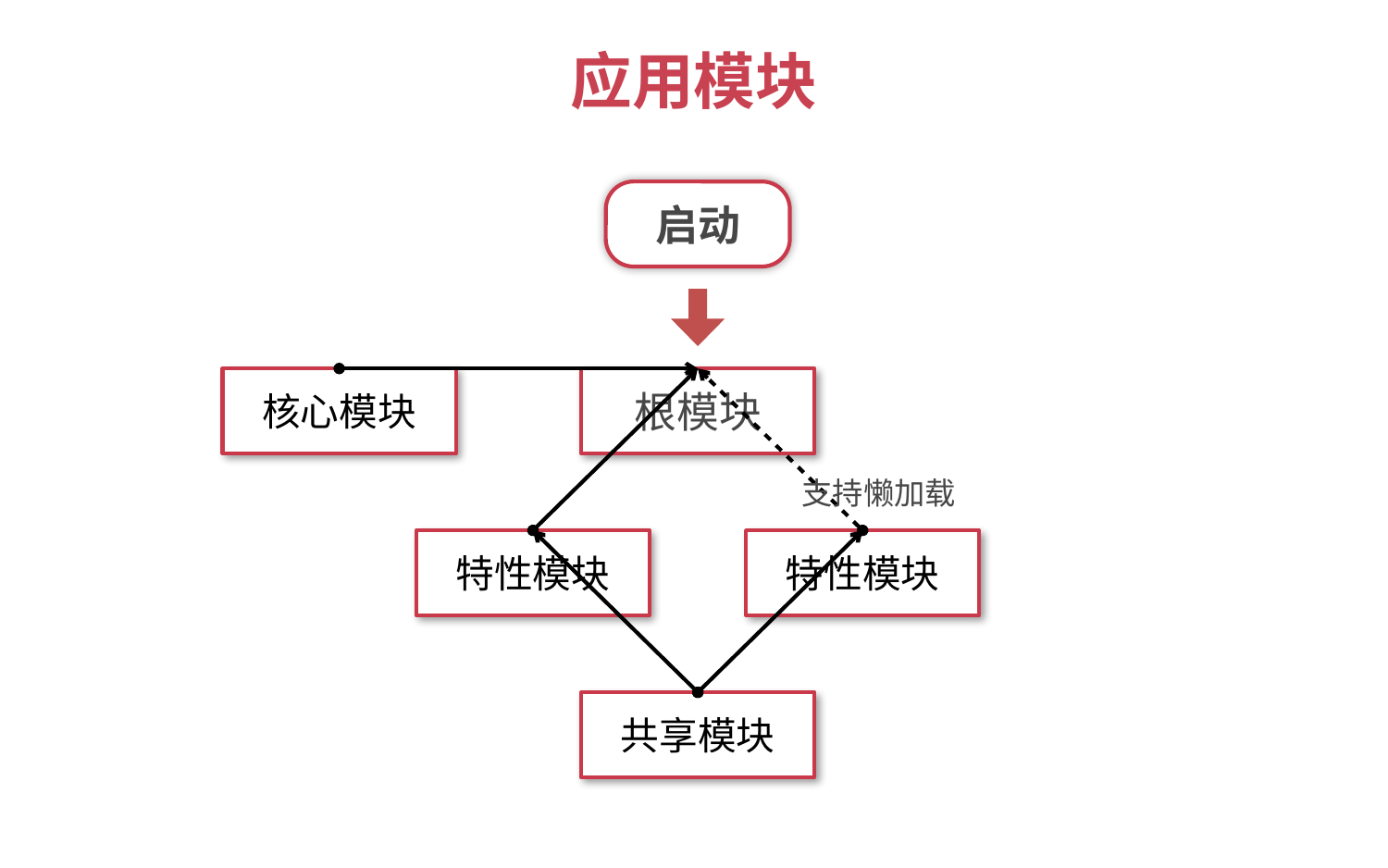

应用模块
启动

核心模块
模块
根模块
支持懒加载
特性模块
特性模块
共享模块